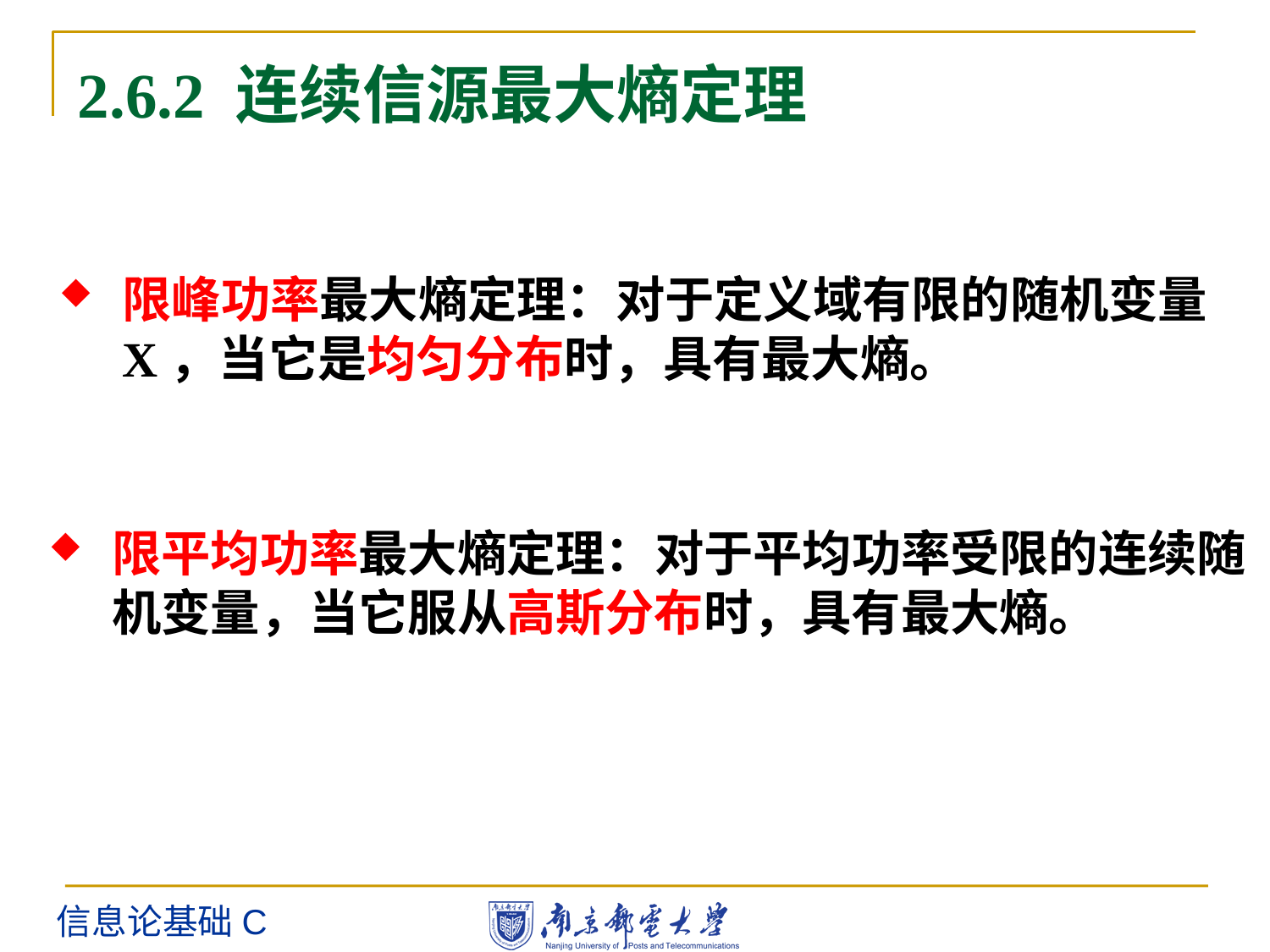

# 2.6.2 连续信源最大熵定理
限峰功率最大熵定理：对于定义域有限的随机变量X，当它是均匀分布时，具有最大熵。
限平均功率最大熵定理：对于平均功率受限的连续随机变量，当它服从高斯分布时，具有最大熵。
76